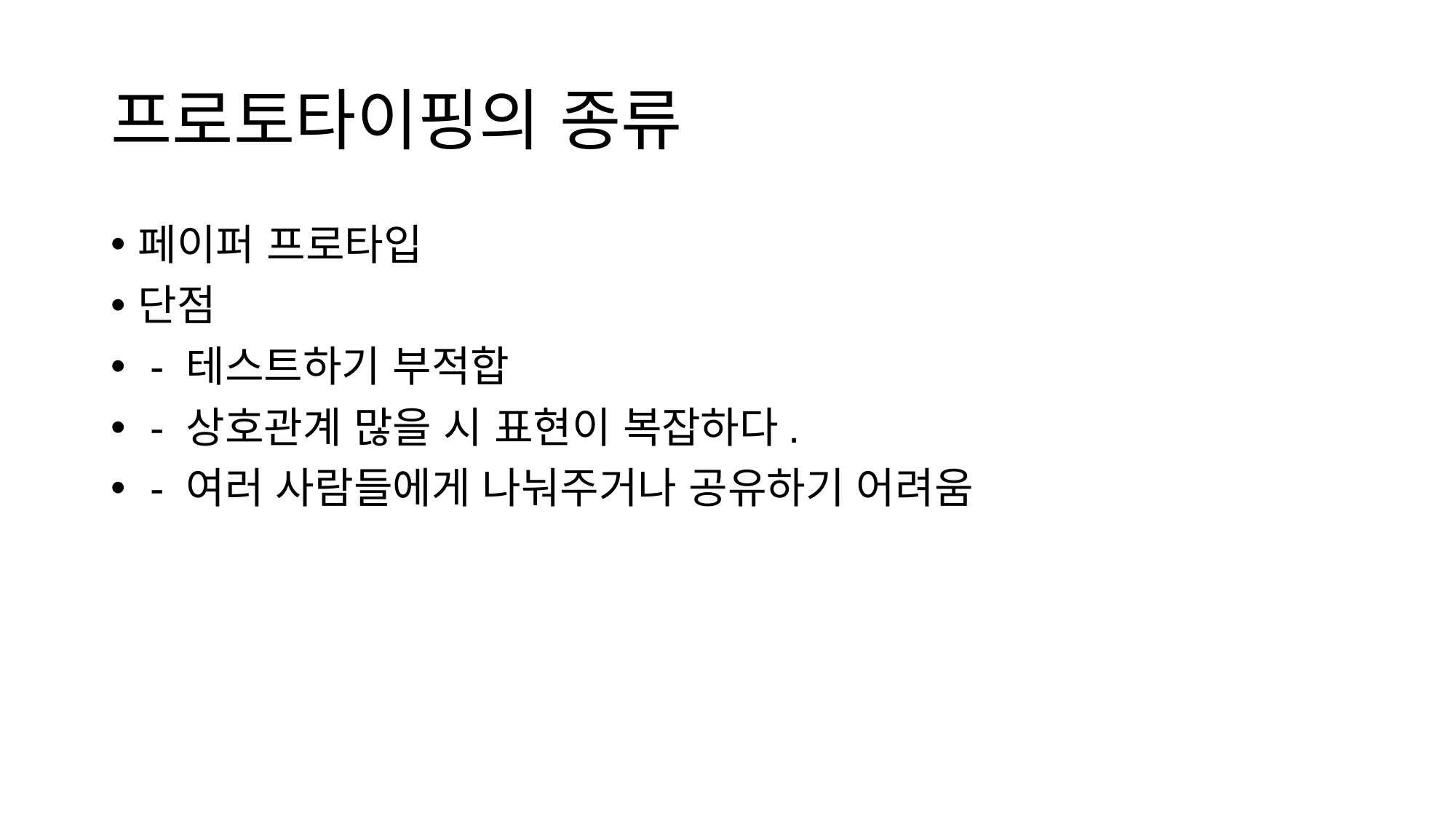

# 프로토타이핑의 종류
페이퍼 프로타입
단점
 - 테스트하기 부적합
 - 상호관계 많을 시 표현이 복잡하다.
 - 여러 사람들에게 나눠주거나 공유하기 어려움